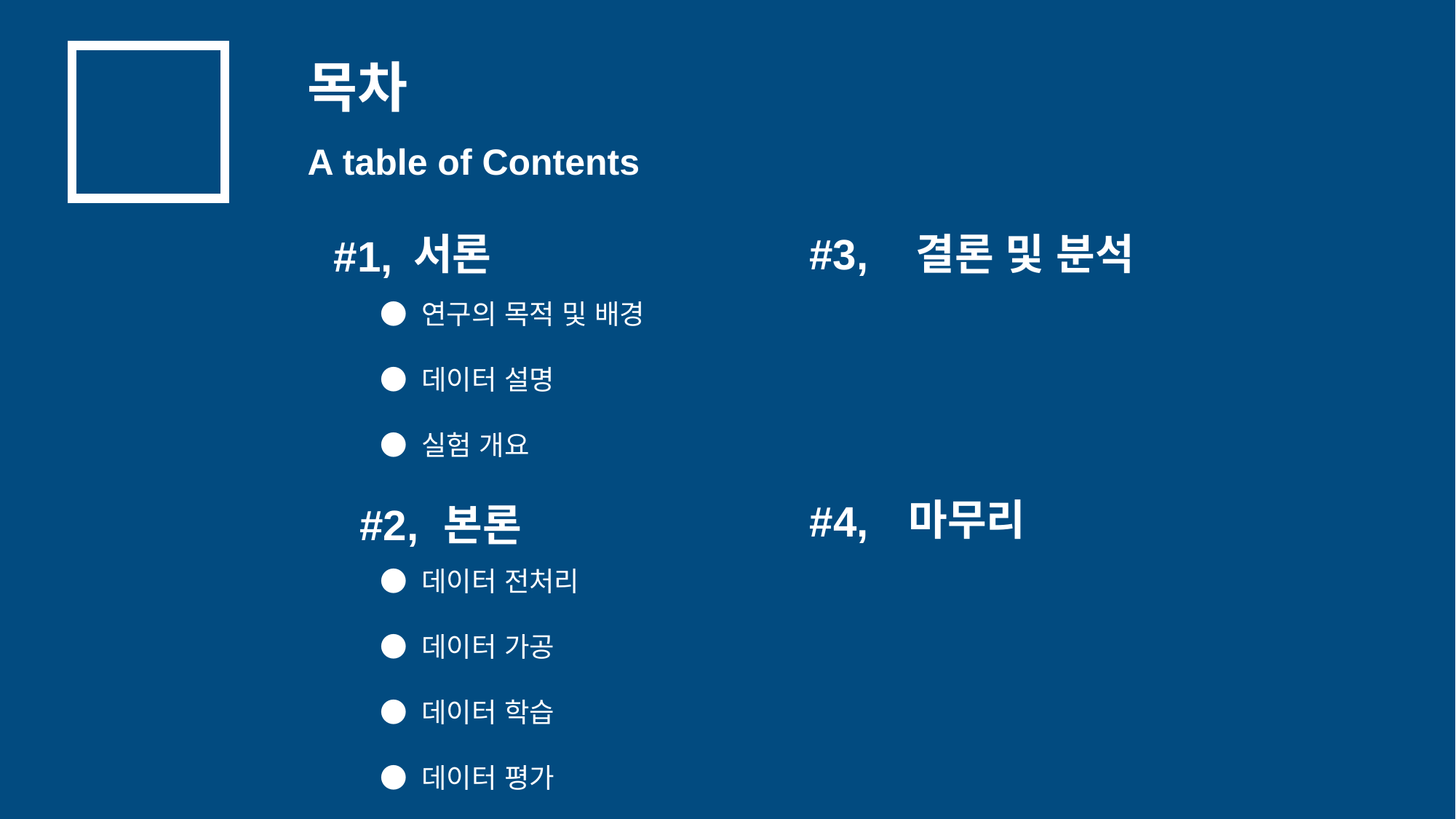

목차
A table of Contents
서론
#1,
#3,
결론 및 분석
● 연구의 목적 및 배경

● 데이터 설명

● 실험 개요

마무리
#4,
#2,
본론
● 데이터 전처리

● 데이터 가공

● 데이터 학습

● 데이터 평가